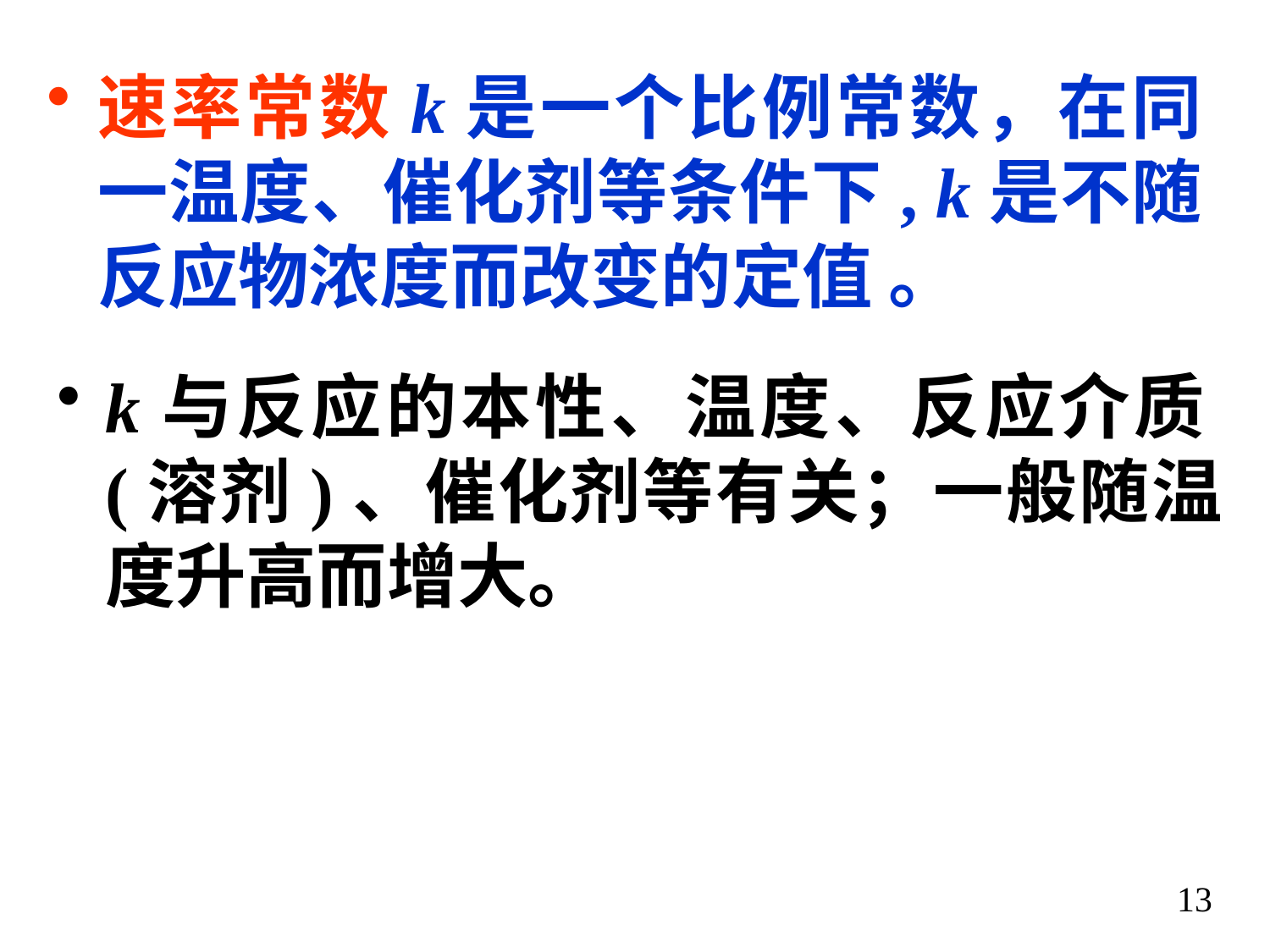

速率常数k是一个比例常数，在同一温度、催化剂等条件下, k是不随反应物浓度而改变的定值 。
k与反应的本性、温度、反应介质(溶剂)、催化剂等有关；一般随温度升高而增大。